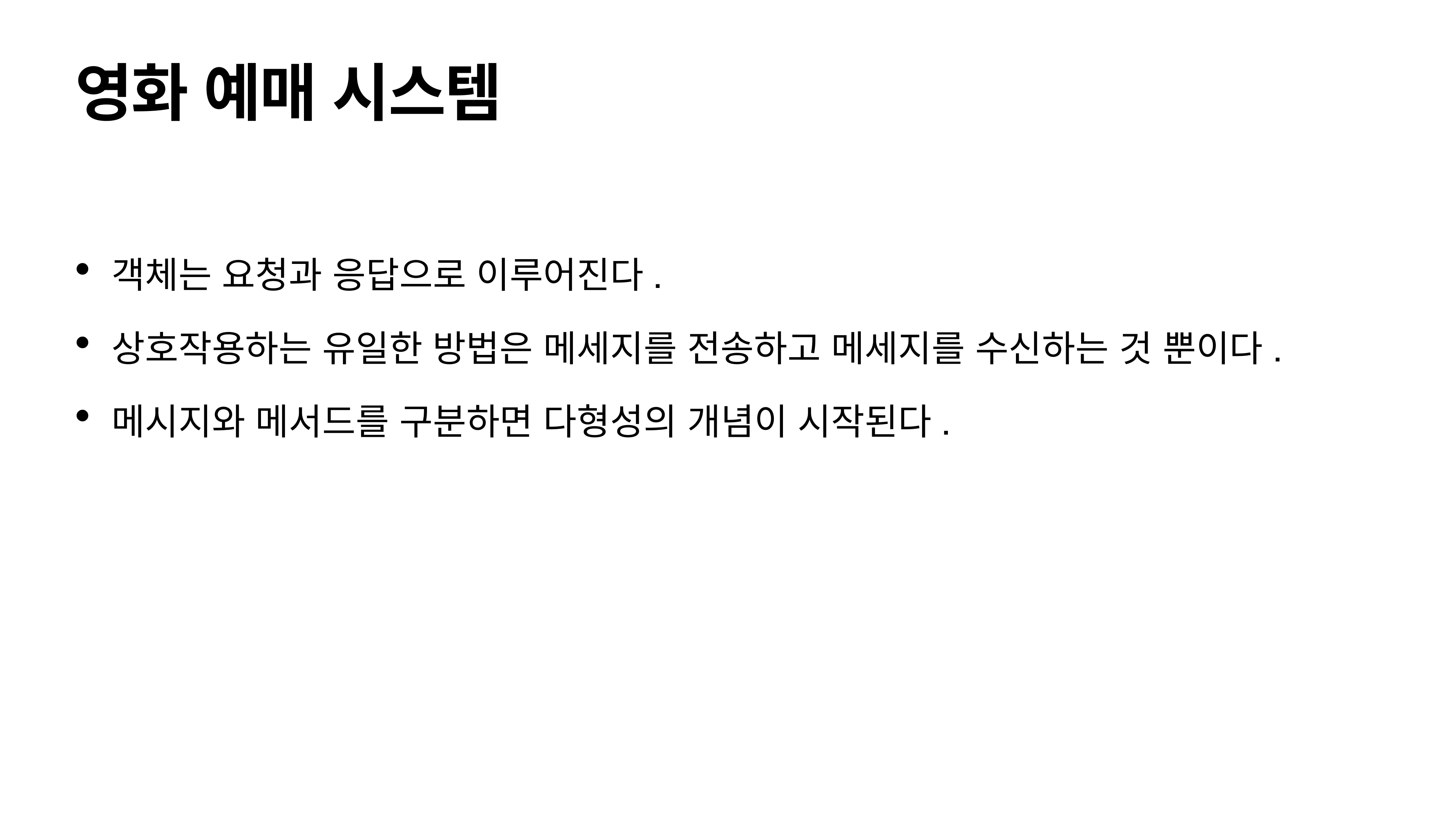

# 영화 예매 시스템
객체는 요청과 응답으로 이루어진다.
상호작용하는 유일한 방법은 메세지를 전송하고 메세지를 수신하는 것 뿐이다.
메시지와 메서드를 구분하면 다형성의 개념이 시작된다.